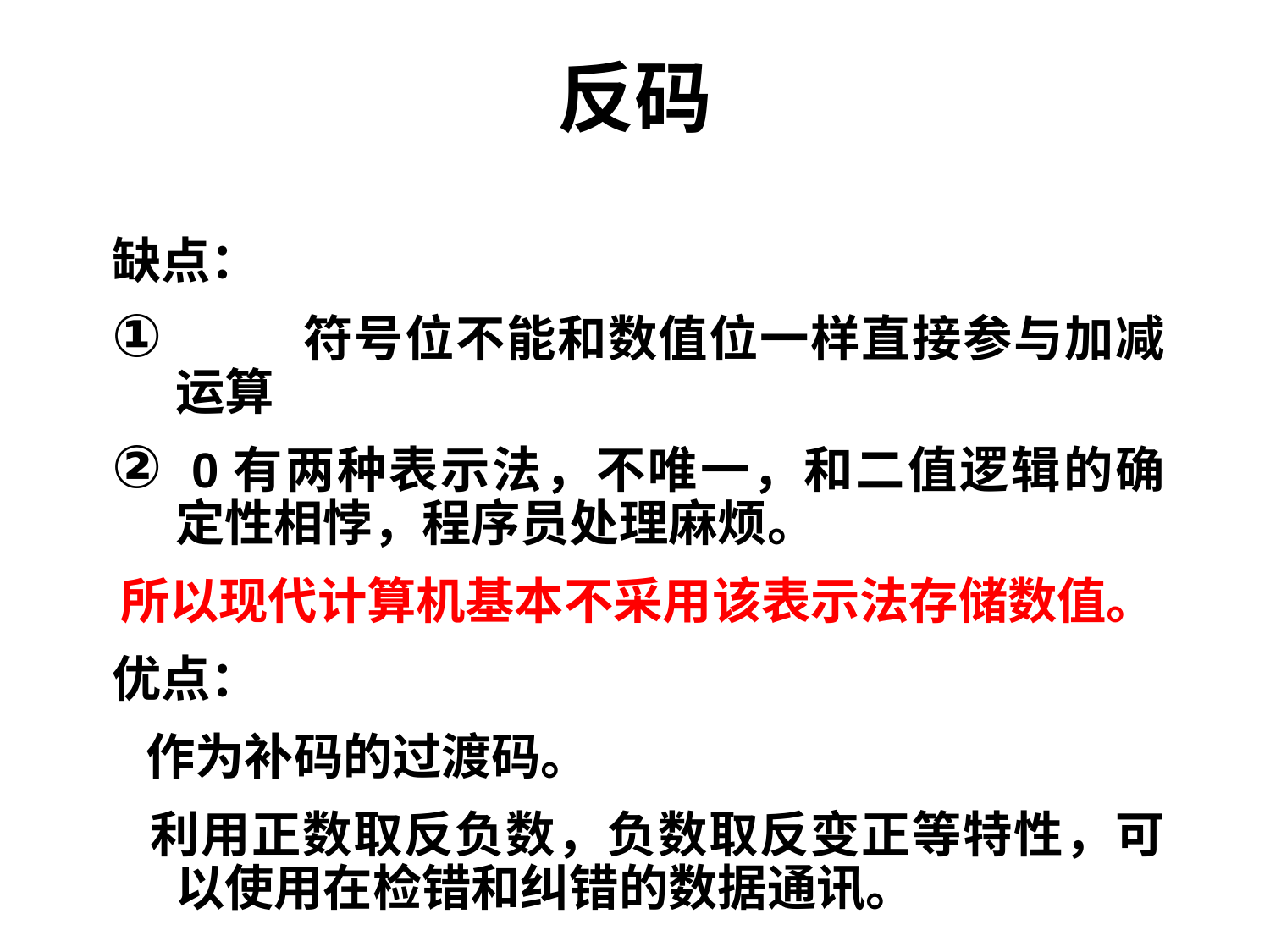

# 反码

缺点：
	符号位不能和数值位一样直接参与加减运算
 0有两种表示法，不唯一，和二值逻辑的确定性相悖，程序员处理麻烦。
所以现代计算机基本不采用该表示法存储数值。
优点：
  作为补码的过渡码。
  利用正数取反负数，负数取反变正等特性，可以使用在检错和纠错的数据通讯。